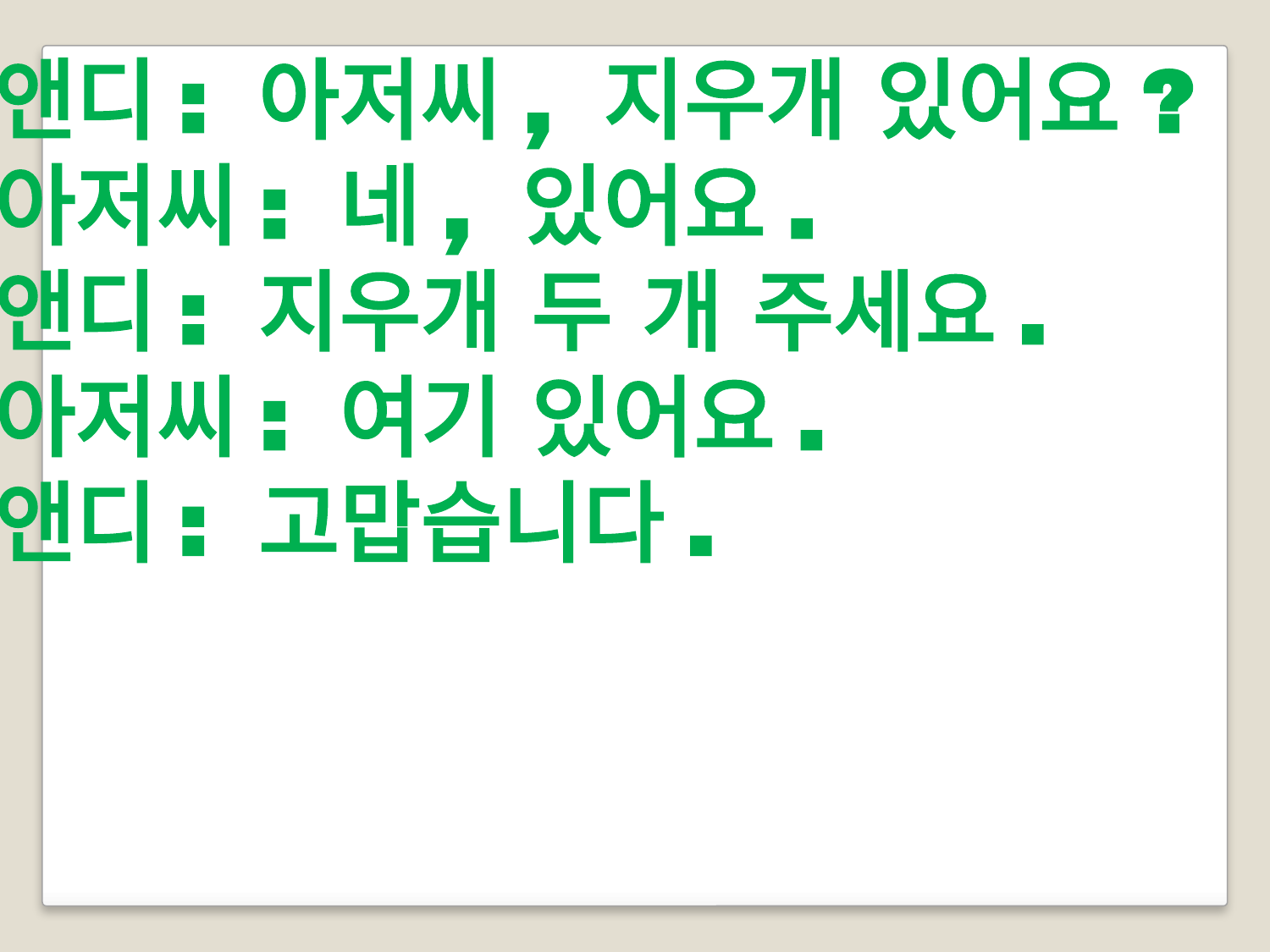

앤디: 아저씨, 지우개 있어요?
아저씨: 네, 있어요.
앤디: 지우개 두 개 주세요.
아저씨: 여기 있어요.
앤디: 고맙습니다.